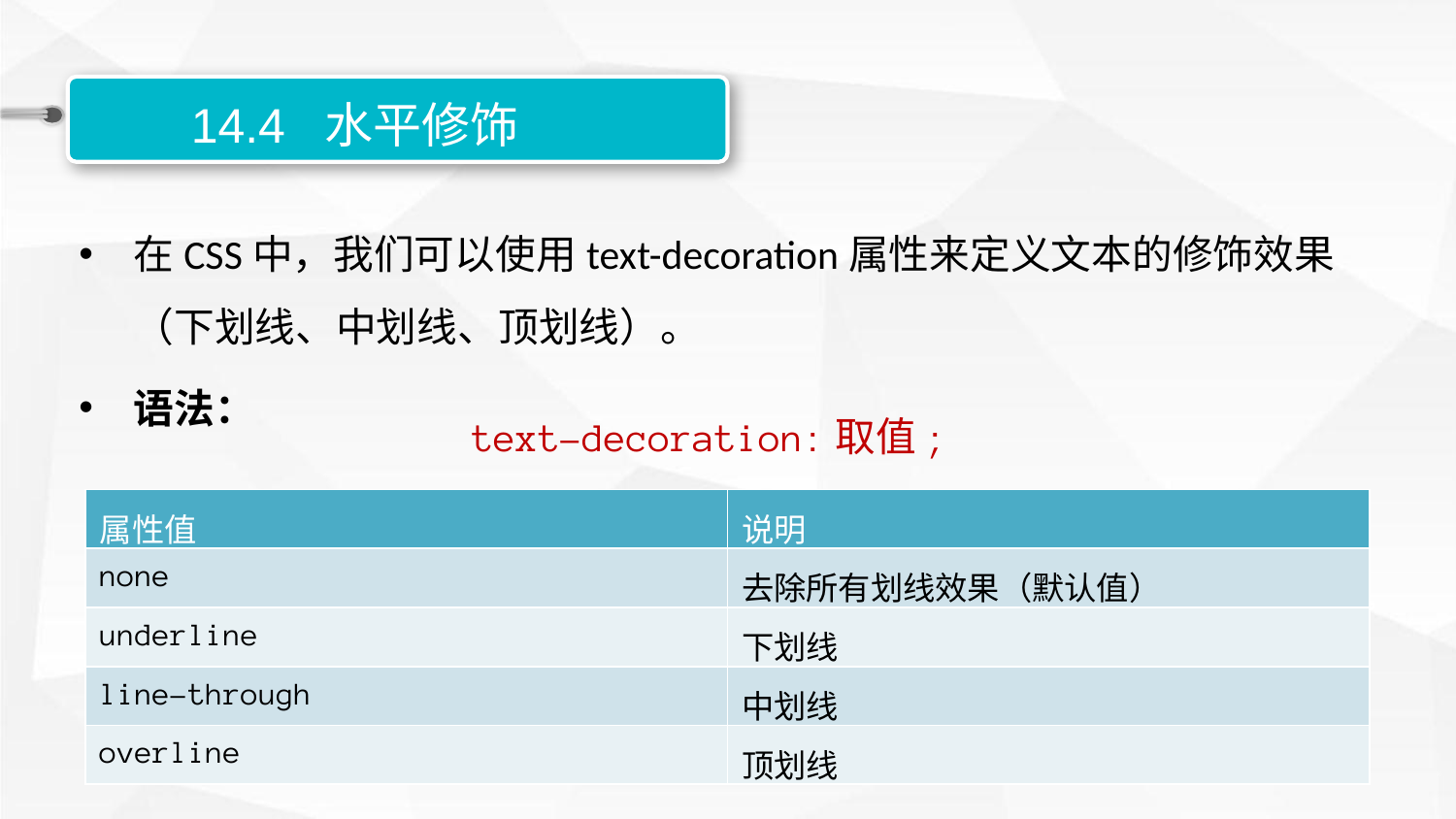

14.4  水平修饰

在CSS中，我们可以使用text-decoration属性来定义文本的修饰效果（下划线、中划线、顶划线）。
语法：
text-decoration:取值;
| 属性值 | 说明 |
| --- | --- |
| none | 去除所有划线效果（默认值） |
| underline | 下划线 |
| line-through | 中划线 |
| overline | 顶划线 |